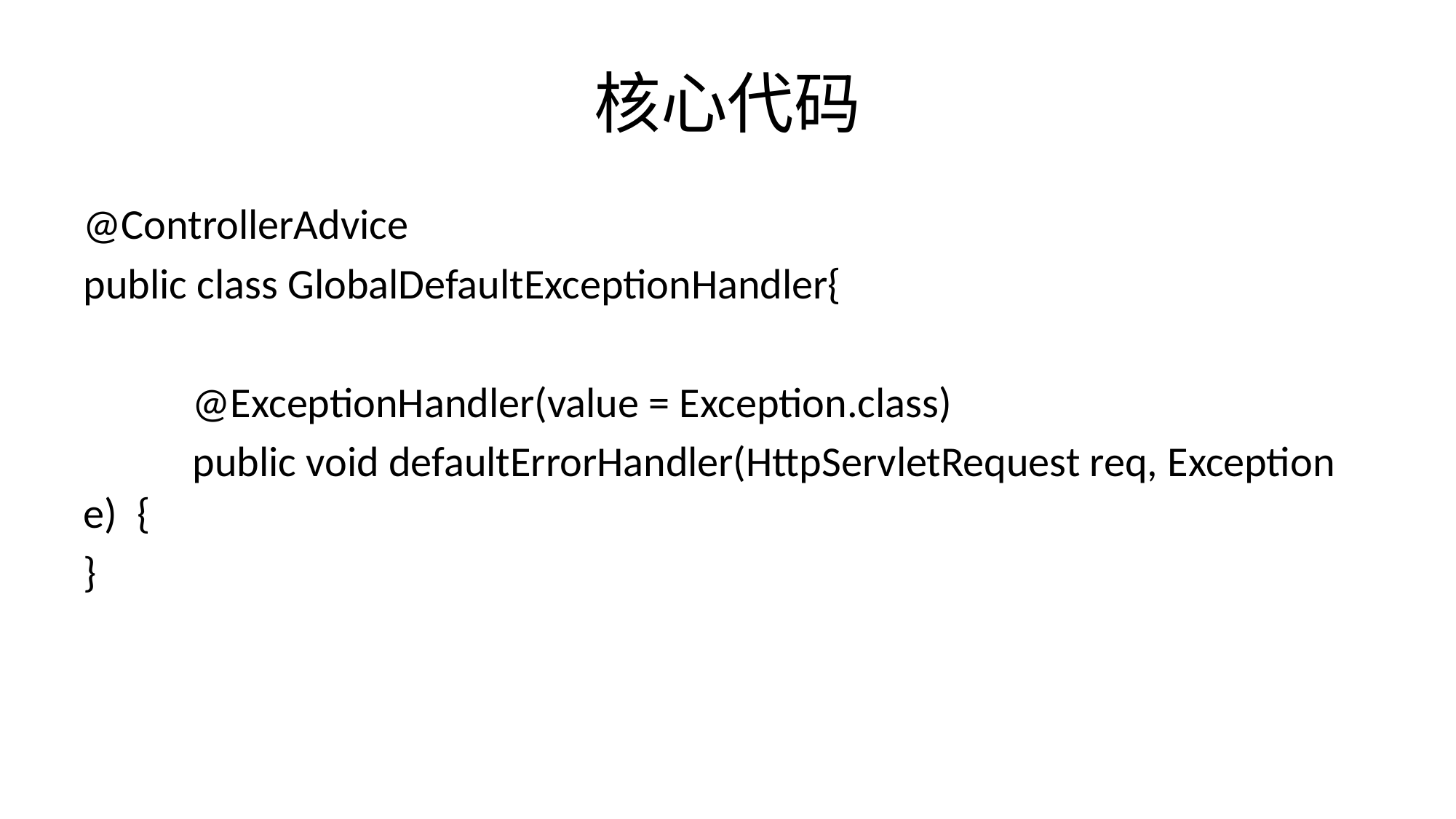

# 核心代码
@ControllerAdvice
public class GlobalDefaultExceptionHandler{

	@ExceptionHandler(value = Exception.class)
	public void defaultErrorHandler(HttpServletRequest req, Exception e)  {
}